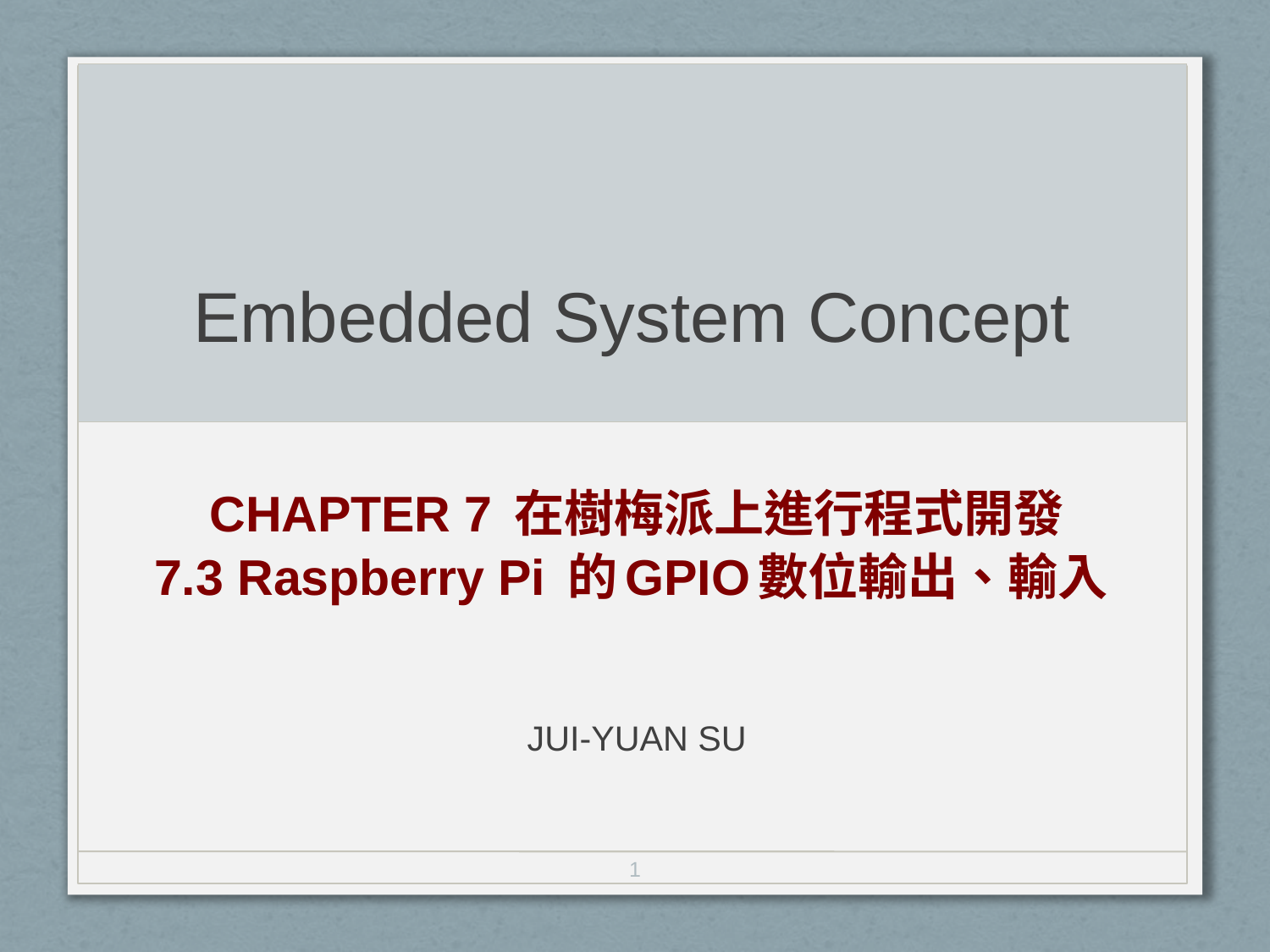

# Embedded System Concept
CHAPTER 7 在樹梅派上進行程式開發
7.3 Raspberry Pi 的GPIO數位輸出、輸入

JUI-YUAN SU
1